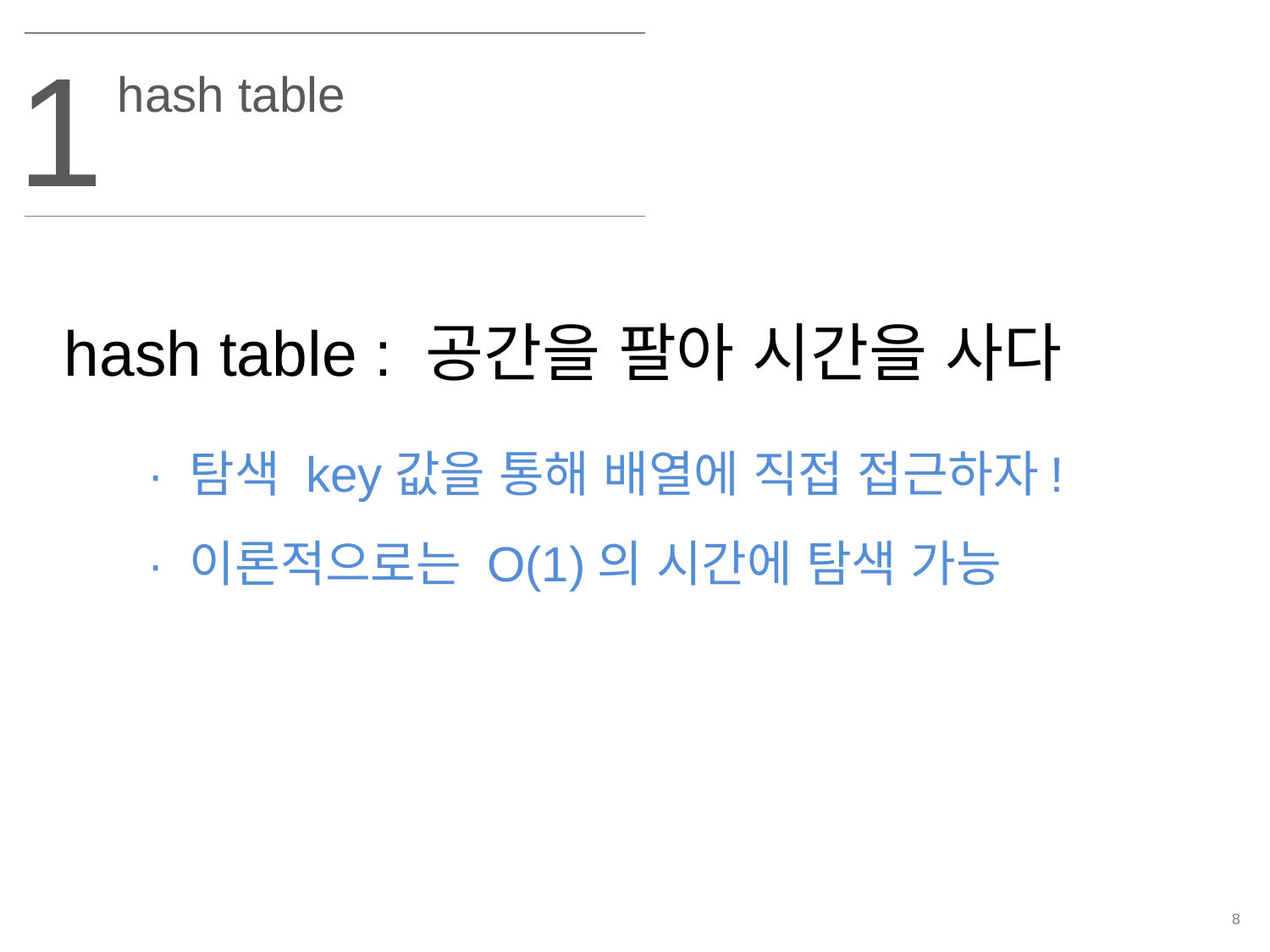

1
hash table
hash table : 공간을 팔아 시간을 사다
· 탐색 key값을 통해 배열에 직접 접근하자!
· 이론적으로는 O(1)의 시간에 탐색 가능